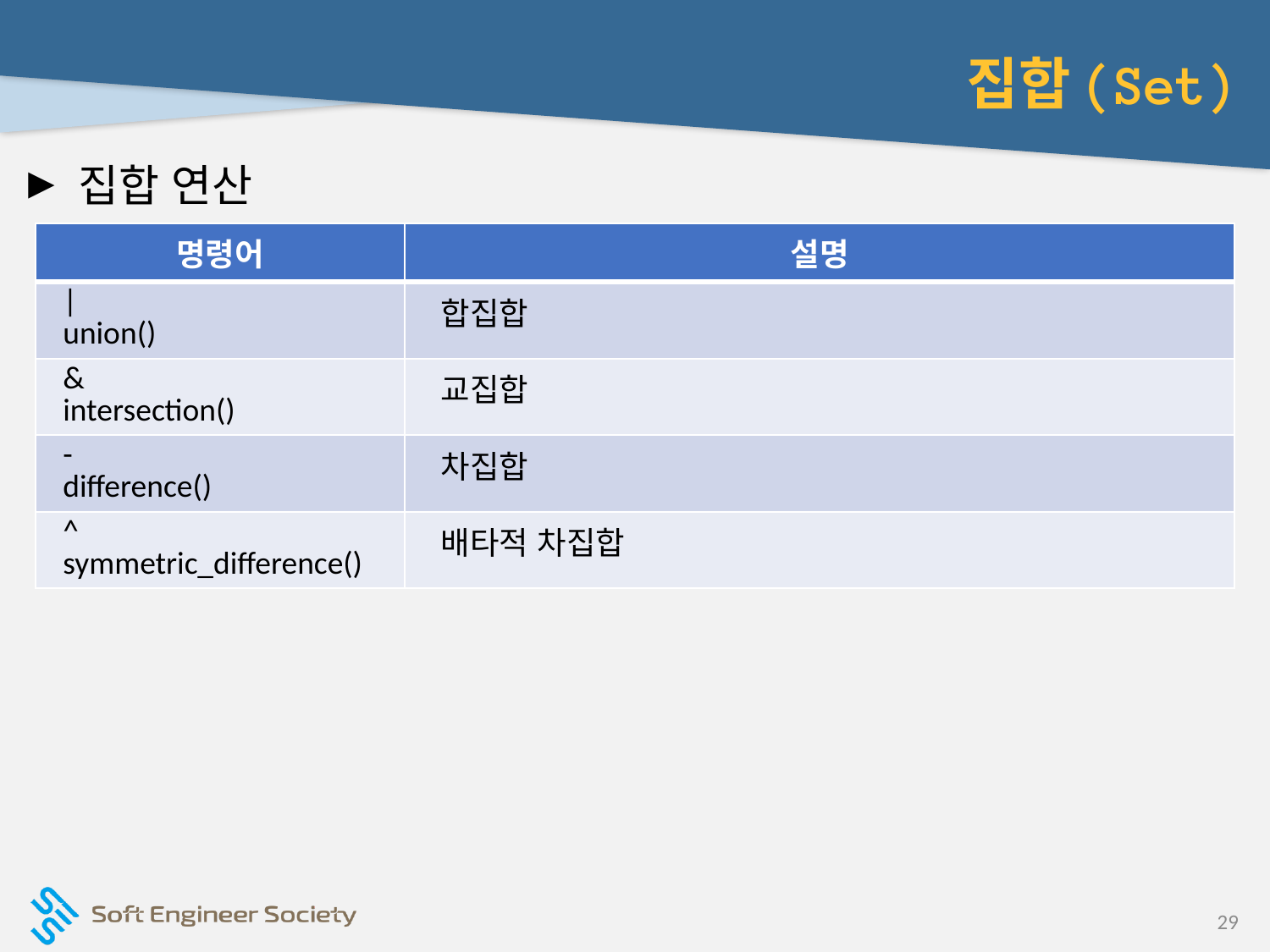

# 집합(Set)
집합 연산
| 명령어 | 설명 |
| --- | --- |
| | union() | 합집합 |
| & intersection() | 교집합 |
| - difference() | 차집합 |
| ^ symmetric\_difference() | 배타적 차집합 |
29